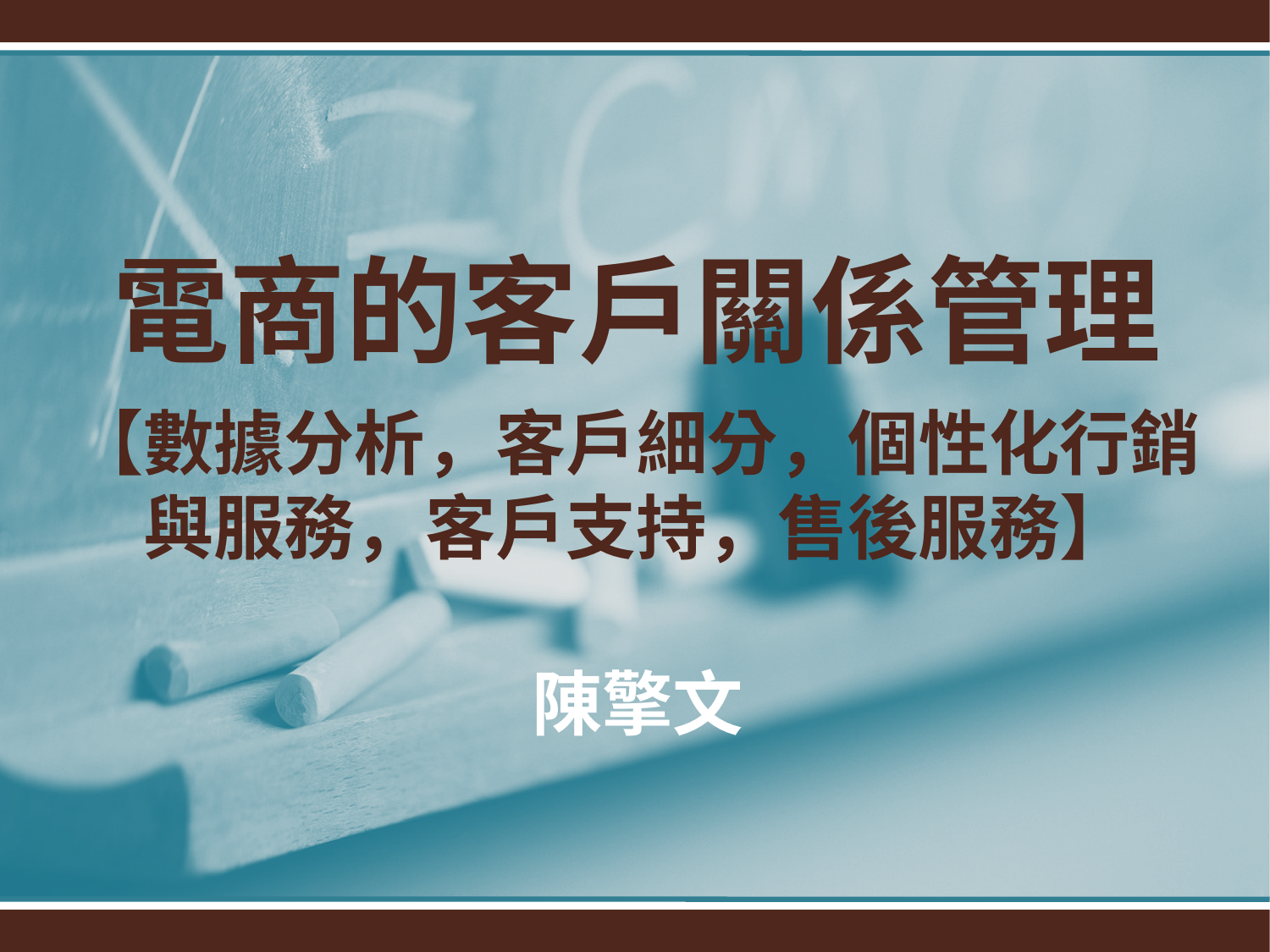

電商的客戶關係管理
【數據分析，客戶細分，個性化行銷與服務，客戶支持，售後服務】
# 陳擎文